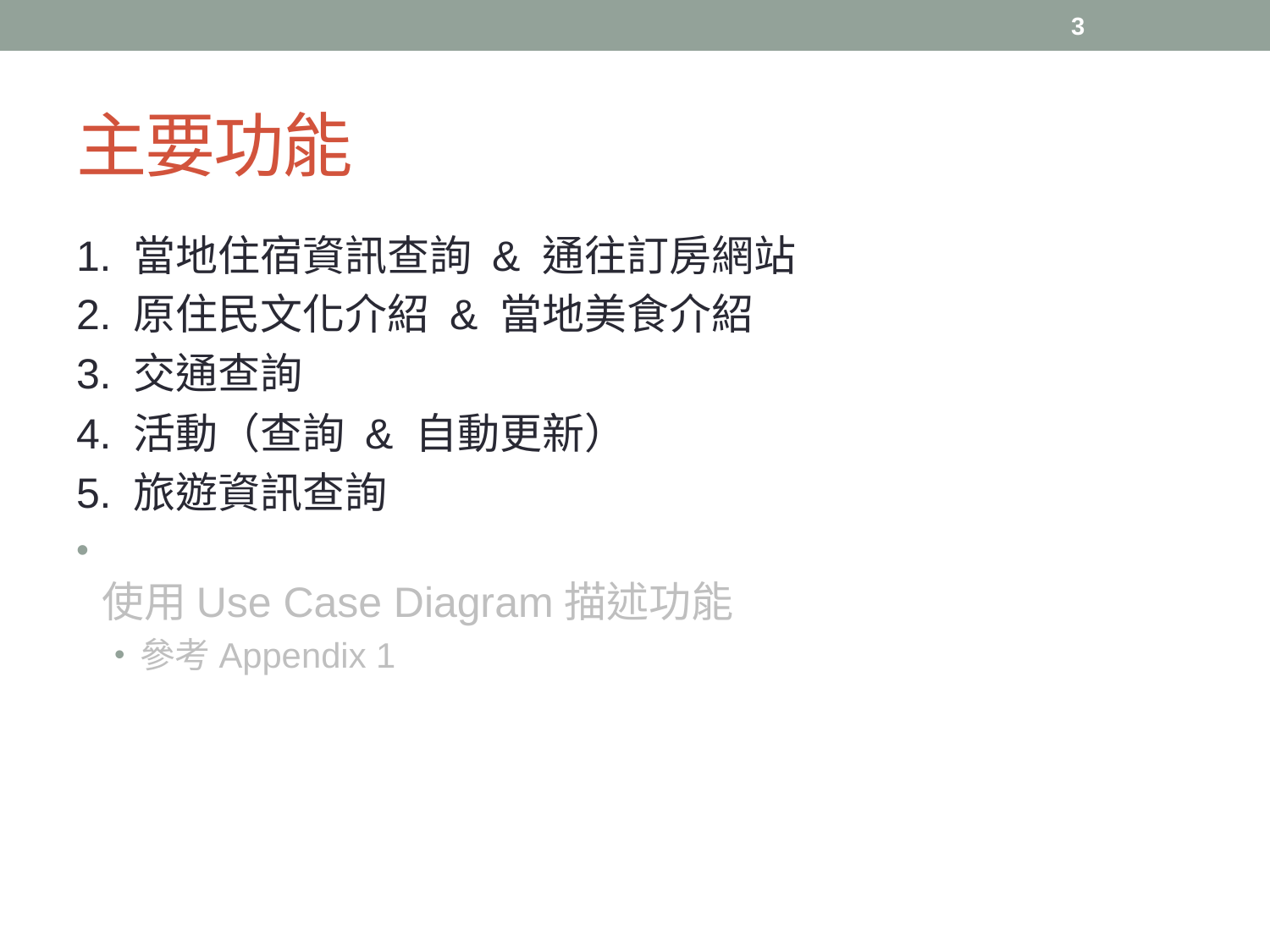

3
# 主要功能
1. 當地住宿資訊查詢 & 通往訂房網站
2. 原住民文化介紹 & 當地美食介紹
3. 交通查詢
4. 活動（查詢 & 自動更新）
5. 旅遊資訊查詢
使用Use Case Diagram描述功能
參考Appendix 1